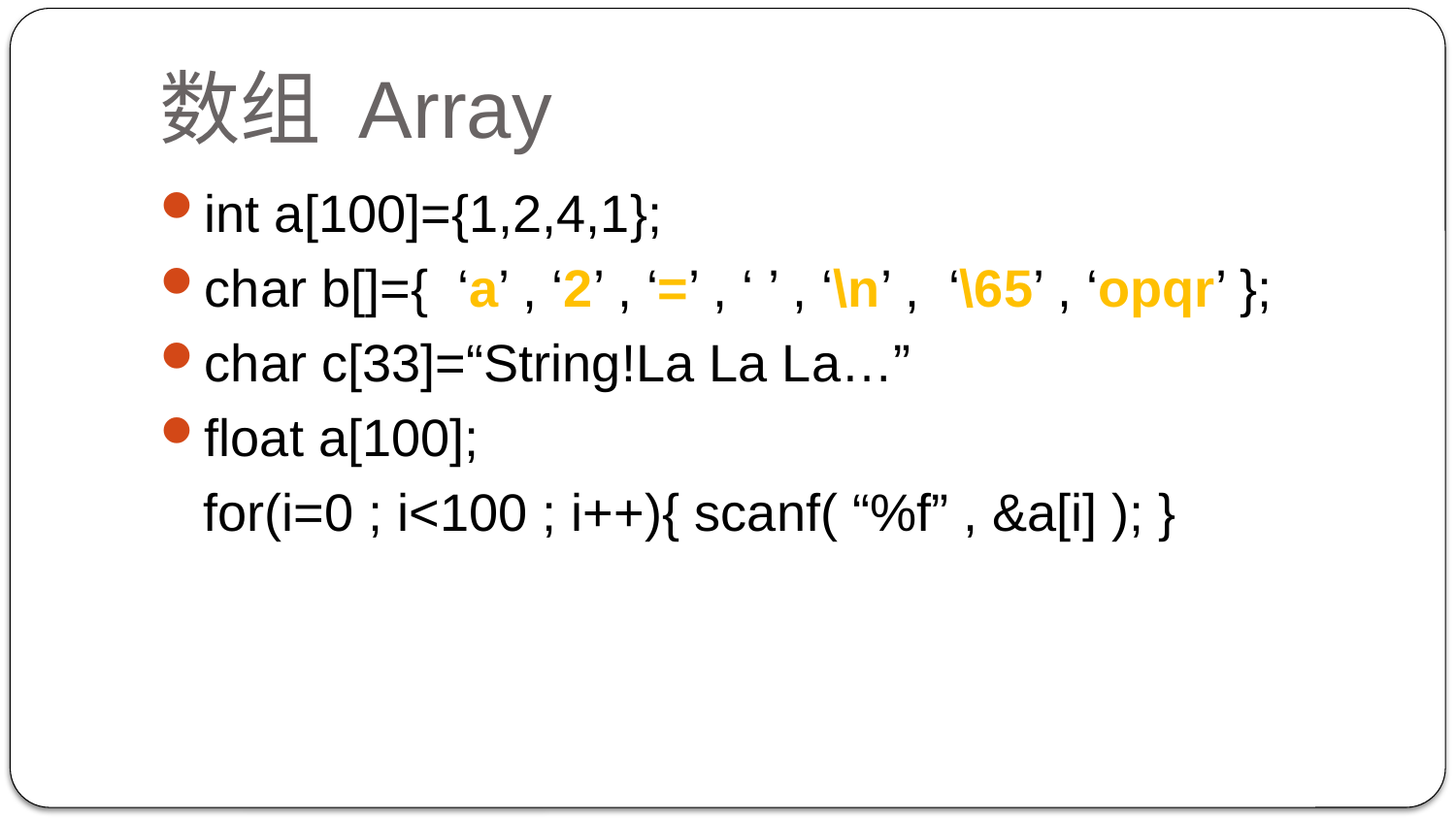

# 数组 Array
int a[100]={1,2,4,1};
char b[]={  ‘a’ , ‘2’ , ‘=’ , ‘ ’ , ‘\n’ ,  ‘\65’ , ‘opqr’ };
char c[33]=“String!La La La…”
float a[100];
	for(i=0 ; i<100 ; i++){ scanf( “%f” , &a[i] ); }